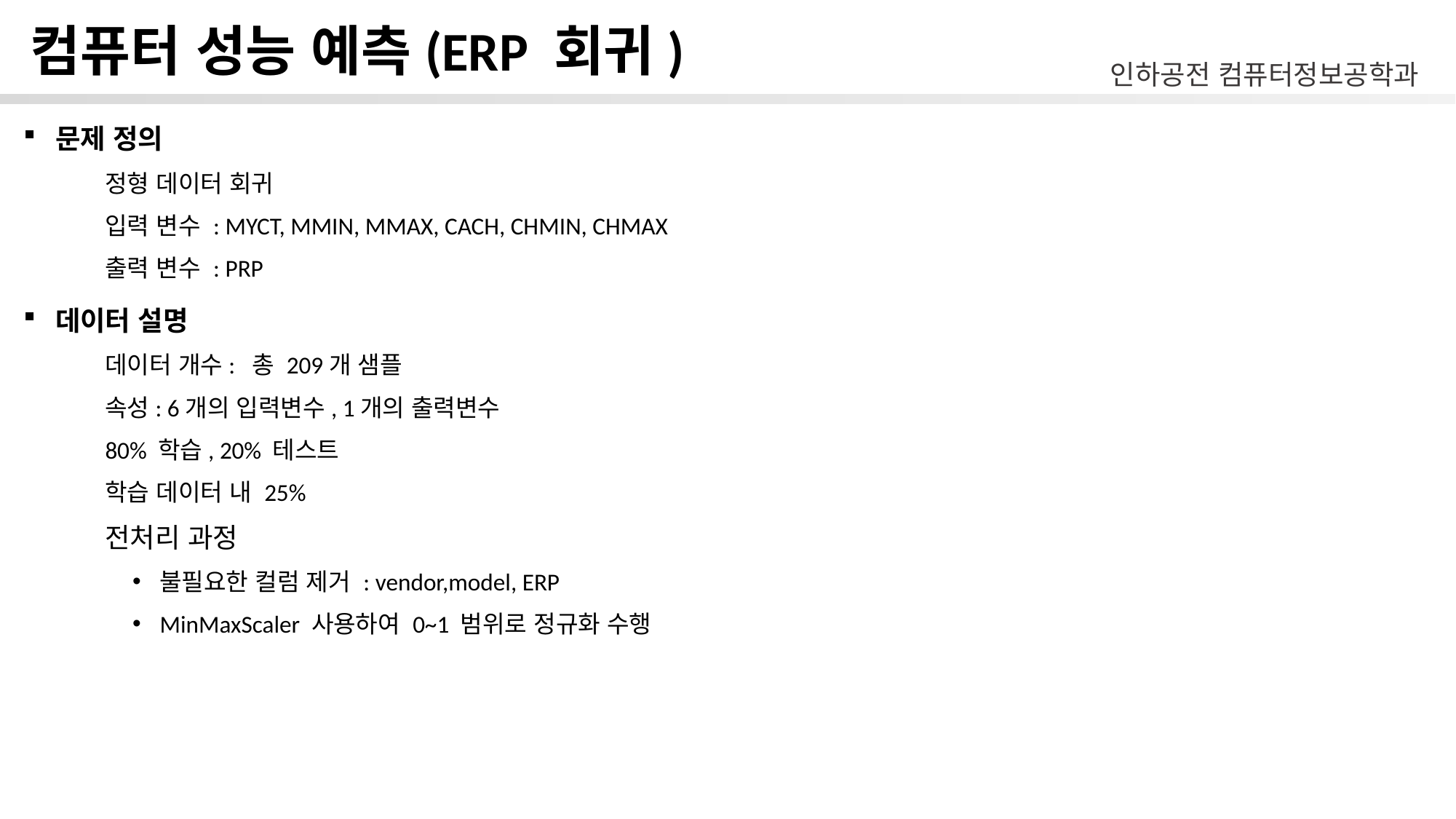

# 컴퓨터 성능 예측(ERP 회귀)
문제 정의
정형 데이터 회귀
입력 변수 : MYCT, MMIN, MMAX, CACH, CHMIN, CHMAX
출력 변수 : PRP
데이터 설명
데이터 개수:  총 209개 샘플
속성: 6개의 입력변수, 1개의 출력변수
80% 학습, 20% 테스트
학습 데이터 내 25%
전처리 과정
불필요한 컬럼 제거 : vendor,model, ERP
MinMaxScaler 사용하여 0~1 범위로 정규화 수행